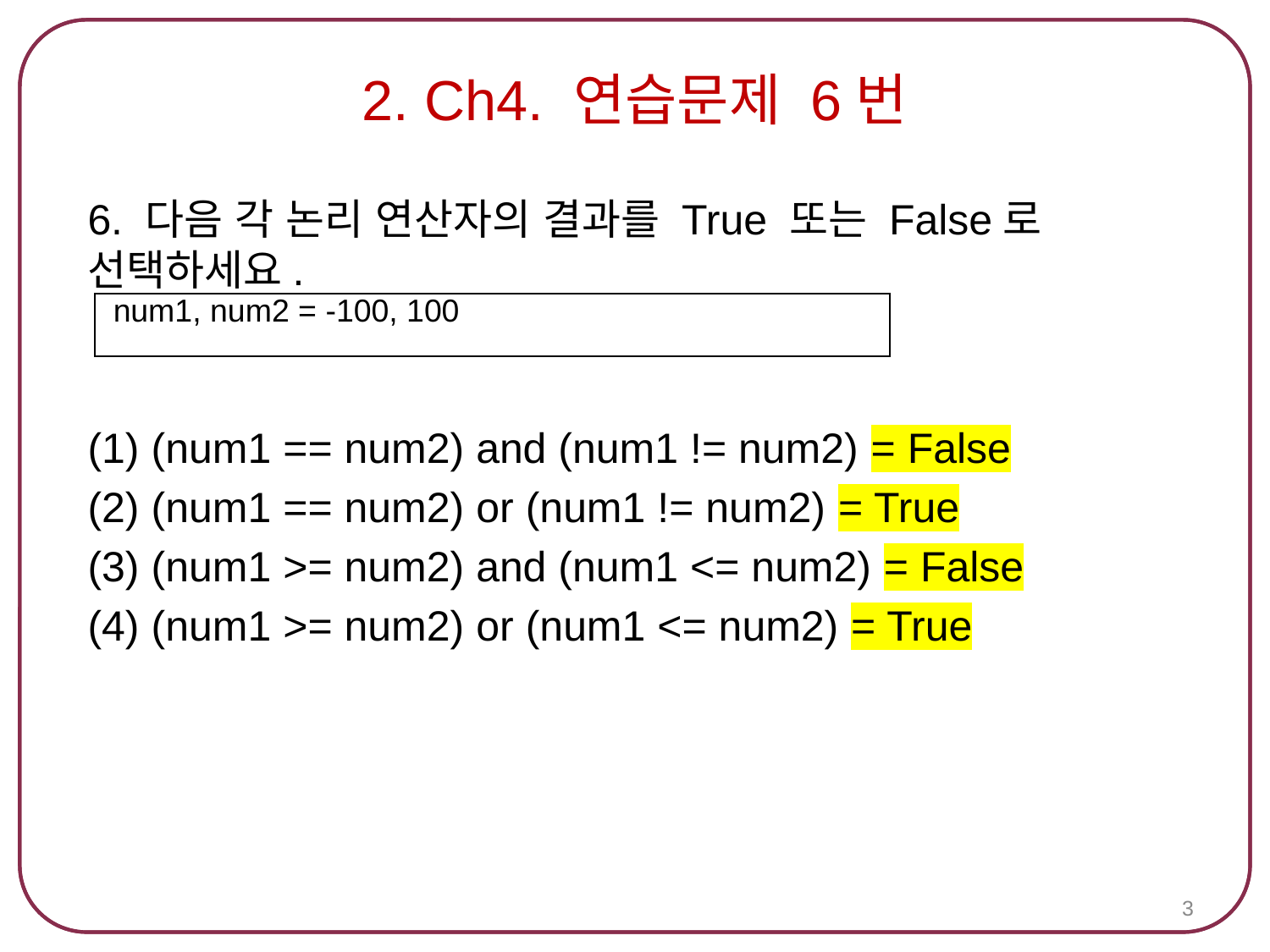

# 2. Ch4. 연습문제 6번
6. 다음 각 논리 연산자의 결과를 True 또는 False로 선택하세요.

(1) (num1 == num2) and (num1 != num2) = False
(2) (num1 == num2) or (num1 != num2) = True
(3) (num1 >= num2) and (num1 <= num2) = False
(4) (num1 >= num2) or (num1 <= num2) = True

| num1, num2 = -100, 100 |
| --- |

3